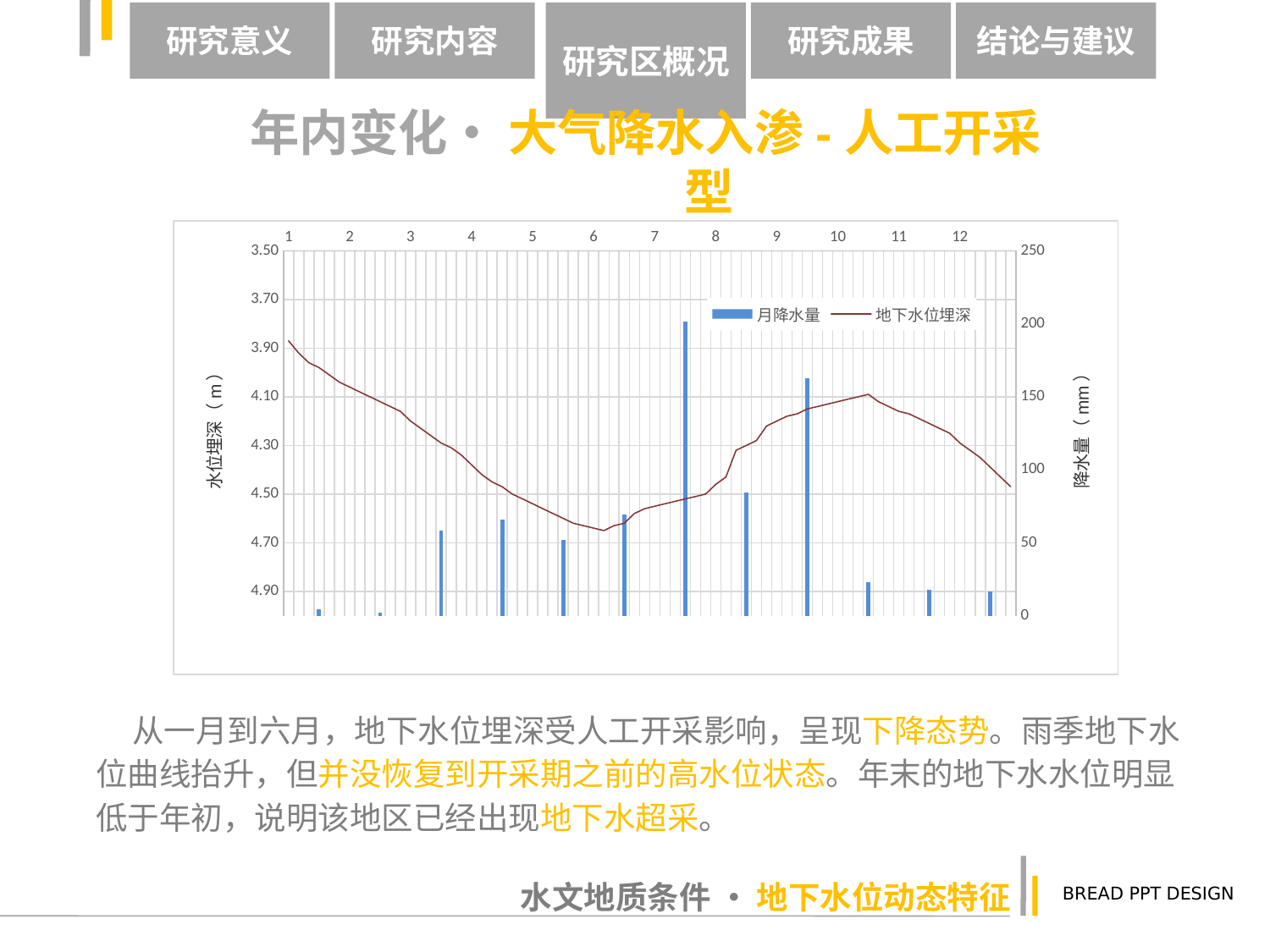

研究意义
研究内容
研究区概况
研究成果
结论与建议
# 年内变化• 大气降水入渗-人工开采型

### Chart

| Category | 月降水量 | 地下水位埋深 |
|---|---|---|
| 1 | None | 3.87 |
|  | None | 3.92 |
|  | None | 3.96 |
|  | 4.4 | 3.98 |
|  | None | 4.01 |
|  | None | 4.04 |
| 2 | None | 4.06 |
|  | None | 4.08 |
|  | None | 4.1 |
|  | 2.3 | 4.12 |
|  | None | 4.14 |
|  | None | 4.16 |
| 3 | None | 4.2 |
|  | None | 4.23 |
|  | None | 4.26 |
|  | 58.5 | 4.29 |
|  | None | 4.31 |
|  | None | 4.34 |
| 4 | None | 4.38 |
|  | None | 4.42 |
|  | None | 4.45 |
|  | 65.7 | 4.47 |
|  | None | 4.5 |
|  | None | 4.52 |
| 5 | None | 4.54 |
|  | None | 4.56 |
|  | None | 4.58 |
|  | 52.0 | 4.6 |
|  | None | 4.62 |
|  | None | 4.63 |
| 6 | None | 4.64 |
|  | None | 4.65 |
|  | None | 4.63 |
|  | 69.3 | 4.62 |
|  | None | 4.58 |
|  | None | 4.56 |
| 7 | None | 4.55 |
|  | None | 4.54 |
|  | None | 4.53 |
|  | 201.8 | 4.52 |
|  | None | 4.51 |
|  | None | 4.5 |
| 8 | None | 4.46 |
|  | None | 4.43 |
|  | None | 4.32 |
|  | 84.4 | 4.3 |
|  | None | 4.28 |
|  | None | 4.22 |
| 9 | None | 4.2 |
|  | None | 4.18 |
|  | None | 4.17 |
|  | 162.9 | 4.15 |
|  | None | 4.14 |
|  | None | 4.13 |
| 10 | None | 4.12 |
|  | None | 4.11 |
|  | None | 4.1 |
|  | 23.0 | 4.09 |
|  | None | 4.12 |
|  | None | 4.14 |
| 11 | None | 4.16 |
|  | None | 4.17 |
|  | None | 4.19 |
|  | 17.6 | 4.21 |
|  | None | 4.23 |
|  | None | 4.25 |
| 12 | None | 4.29 |
|  | None | 4.32 |
|  | None | 4.35 |
|  | 16.4 | 4.39 |
|  | None | 4.43 |
|  | None | 4.47 |
    从一月到六月，地下水位埋深受人工开采影响，呈现下降态势。雨季地下水位曲线抬升，但并没恢复到开采期之前的高水位状态。年末的地下水水位明显低于年初，说明该地区已经出现地下水超采。
水文地质条件 • 地下水位动态特征